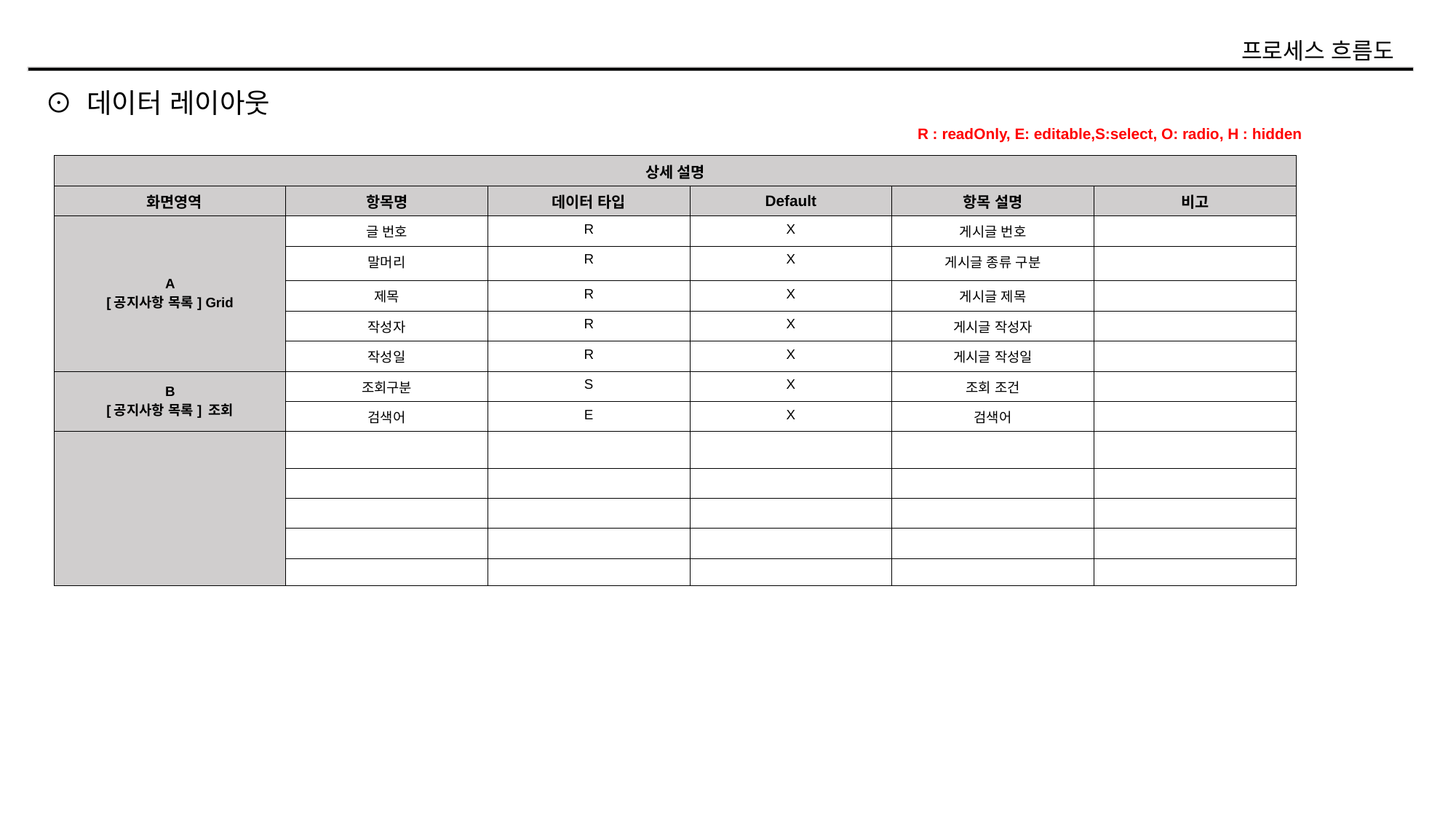

프로세스 흐름도

⊙ 데이터 레이아웃
R : readOnly, E: editable,S:select, O: radio, H : hidden
| 상세 설명 |  |  |  |  |  |
| --- | --- | --- | --- | --- | --- |
| 화면영역 | 항목명 | 데이터 타입 | Default | 항목 설명 | 비고 |
| A [공지사항 목록] Grid | 글 번호 | R | X | 게시글 번호 |  |
|  | 말머리 | R | X | 게시글 종류 구분 |  |
|  | 제목 | R | X | 게시글 제목 |  |
|  | 작성자 | R | X | 게시글 작성자 |  |
|  | 작성일 | R | X | 게시글 작성일 |  |
| B [공지사항 목록] 조회 | 조회구분 | S | X | 조회 조건 |  |
|  | 검색어 | E | X | 검색어 |  |
|  |  |  |  |  |  |
|  |  |  |  |  |  |
|  |  |  |  |  |  |
|  |  |  |  |  |  |
|  |  |  |  |  |  |